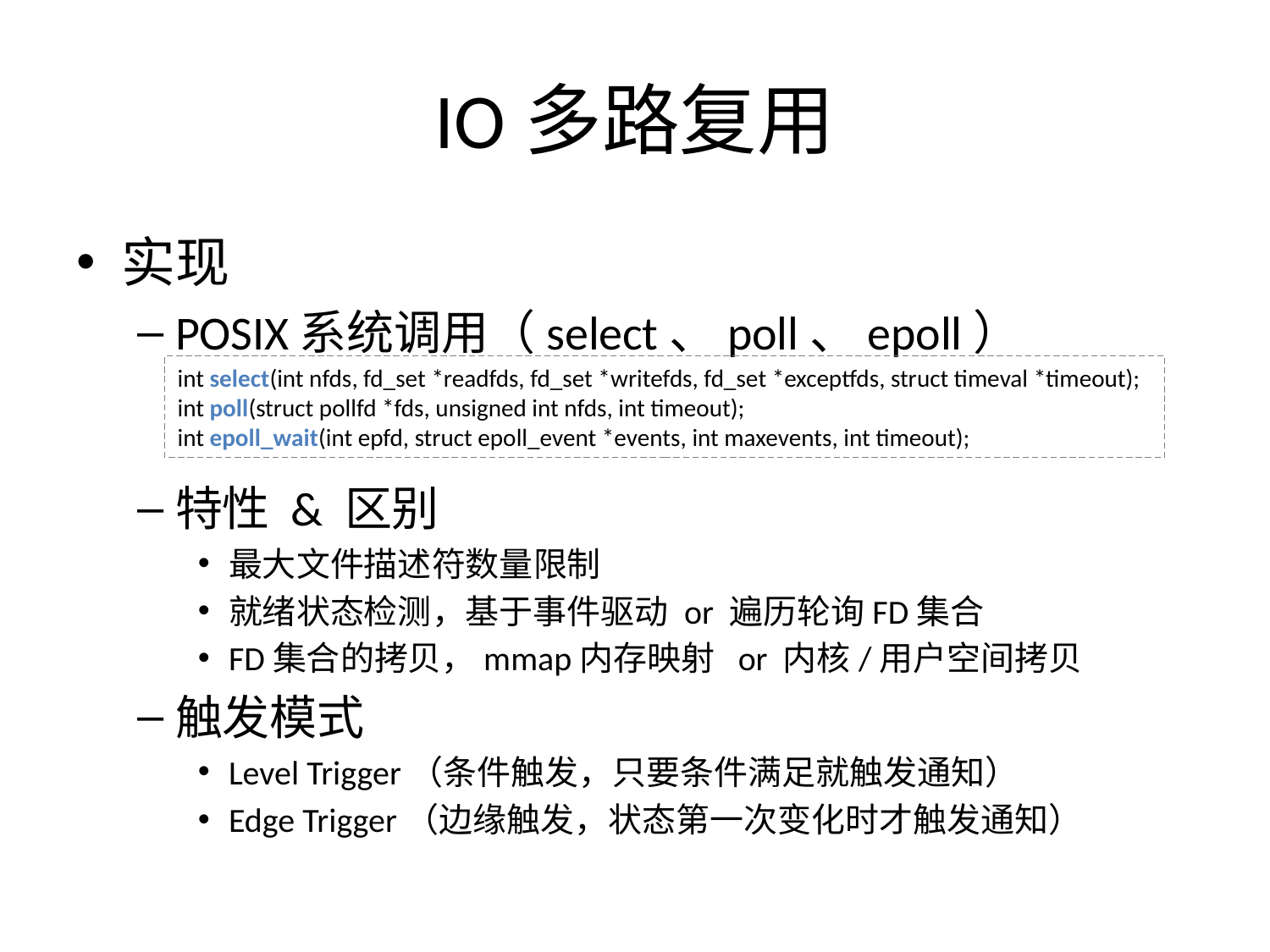

# IO多路复用
实现
POSIX系统调用（select、poll、epoll）

特性 & 区别
最大文件描述符数量限制
就绪状态检测，基于事件驱动 or 遍历轮询FD集合
FD集合的拷贝，mmap内存映射  or 内核/用户空间拷贝
触发模式
Level Trigger（条件触发，只要条件满足就触发通知）
Edge Trigger（边缘触发，状态第一次变化时才触发通知）
int select(int nfds, fd_set *readfds, fd_set *writefds, fd_set *exceptfds, struct timeval *timeout);
int poll(struct pollfd *fds, unsigned int nfds, int timeout);
int epoll_wait(int epfd, struct epoll_event *events, int maxevents, int timeout);